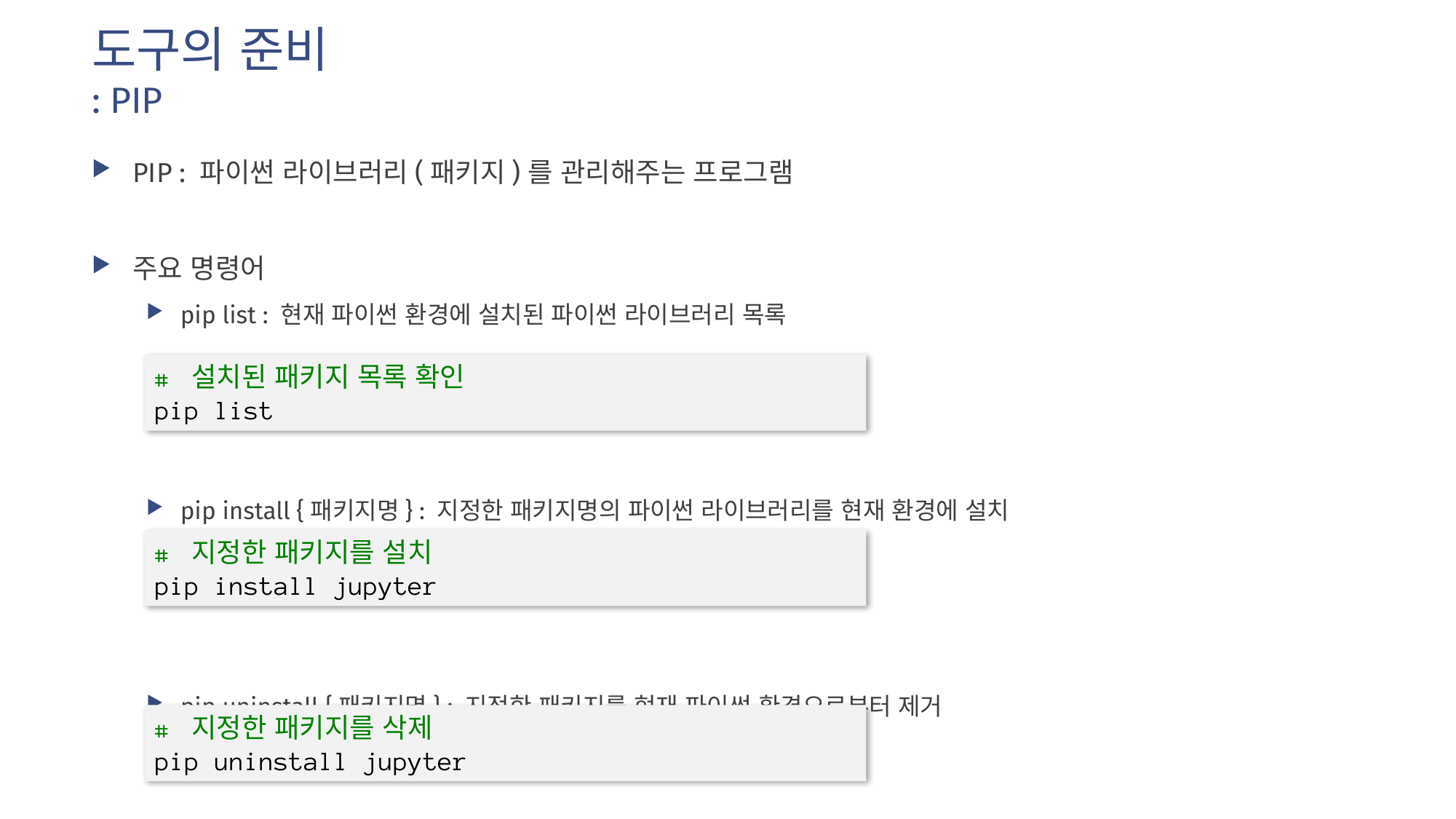

# 도구의 준비 : PIP
PIP : 파이썬 라이브러리(패키지)를 관리해주는 프로그램

주요 명령어
pip list : 현재 파이썬 환경에 설치된 파이썬 라이브러리 목록

pip install {패키지명} : 지정한 패키지명의 파이썬 라이브러리를 현재 환경에 설치

pip uninstall {패키지명} : 지정한 패키지를 현재 파이썬 환경으로부터 제거

# 설치된 패키지 목록 확인
pip list
# 지정한 패키지를 설치
pip install jupyter
# 지정한 패키지를 삭제
pip uninstall jupyter